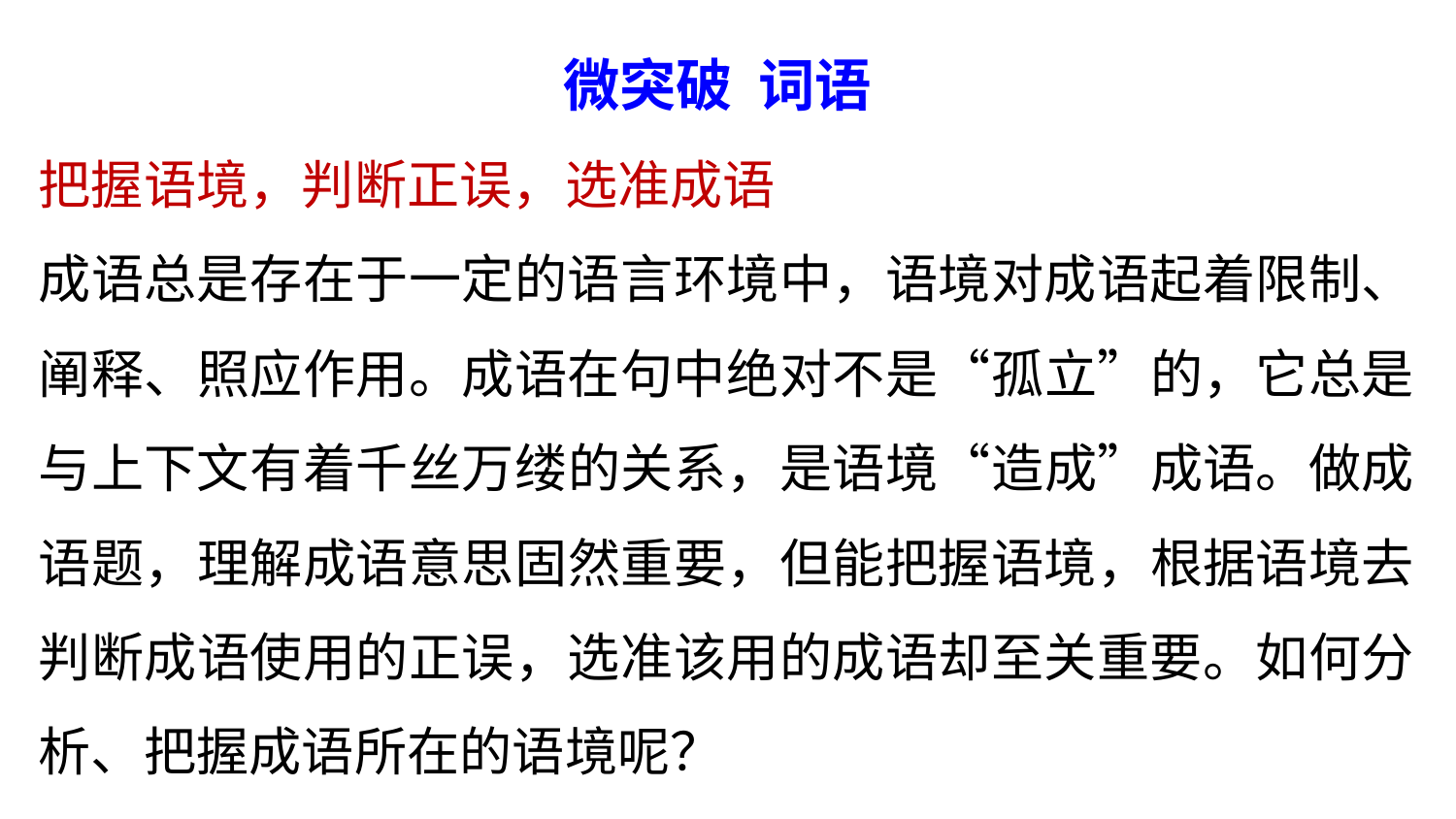

微突破  词语
把握语境，判断正误，选准成语
成语总是存在于一定的语言环境中，语境对成语起着限制、阐释、照应作用。成语在句中绝对不是“孤立”的，它总是与上下文有着千丝万缕的关系，是语境“造成”成语。做成语题，理解成语意思固然重要，但能把握语境，根据语境去判断成语使用的正误，选准该用的成语却至关重要。如何分析、把握成语所在的语境呢？